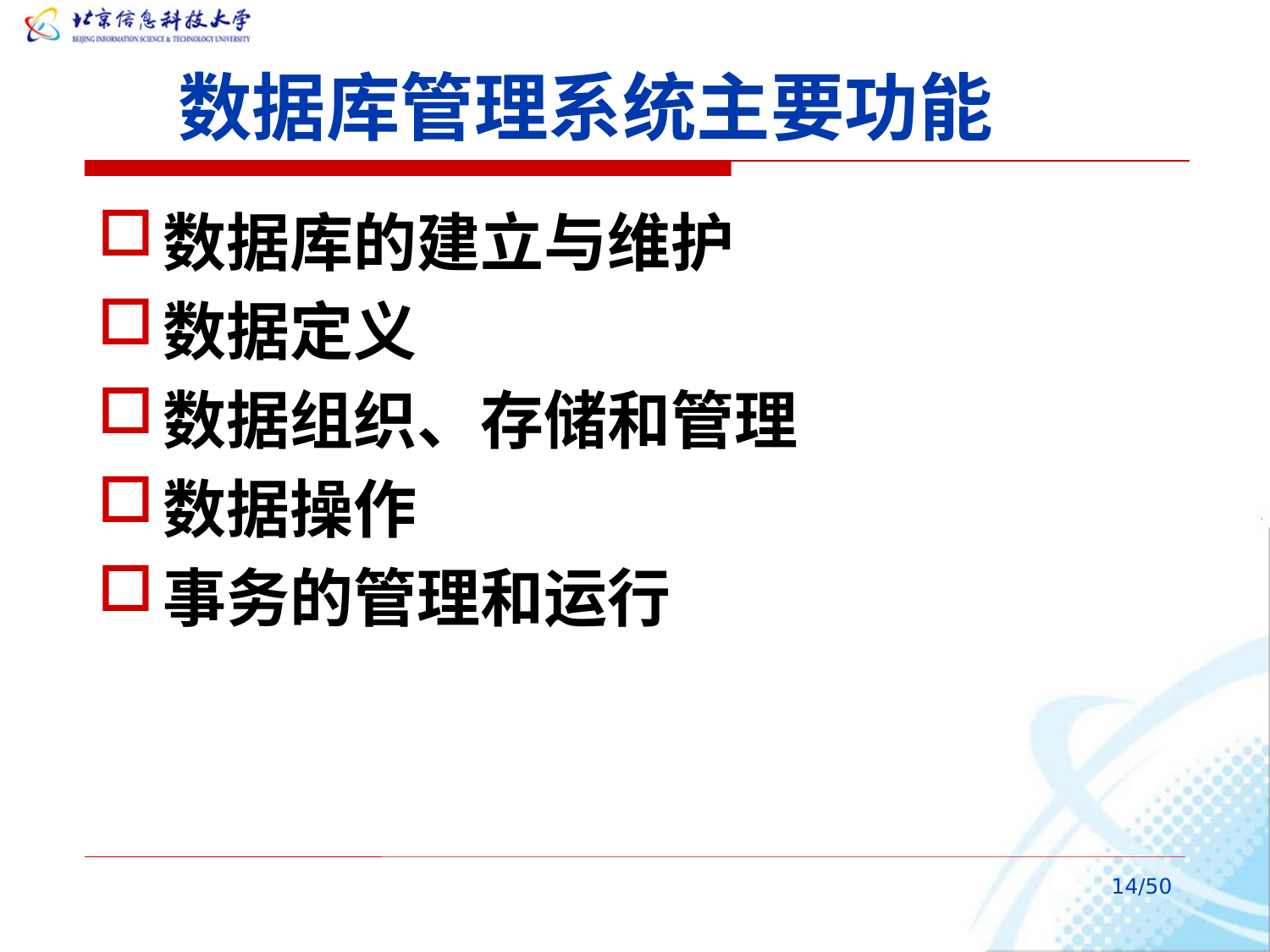

# 数据库管理系统主要功能
数据库的建立与维护
数据定义
数据组织、存储和管理
数据操作
事务的管理和运行

14/50